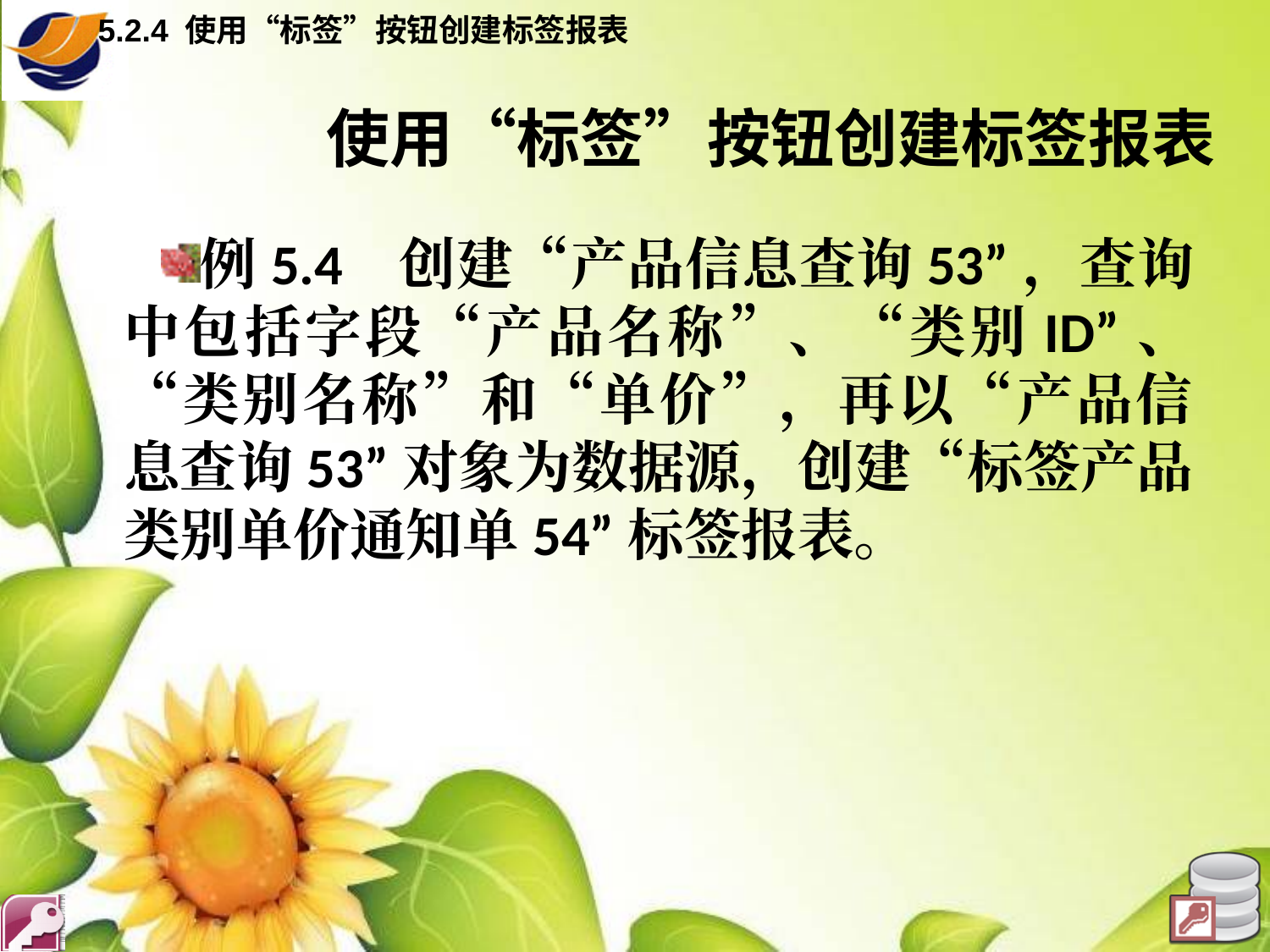

5.2.4 使用“标签”按钮创建标签报表
# 使用“标签”按钮创建标签报表
例5.4   创建“产品信息查询53”，查询中包括字段“产品名称”、“类别ID”、“类别名称”和“单价”，再以“产品信息查询53”对象为数据源，创建“标签产品类别单价通知单54”标签报表。